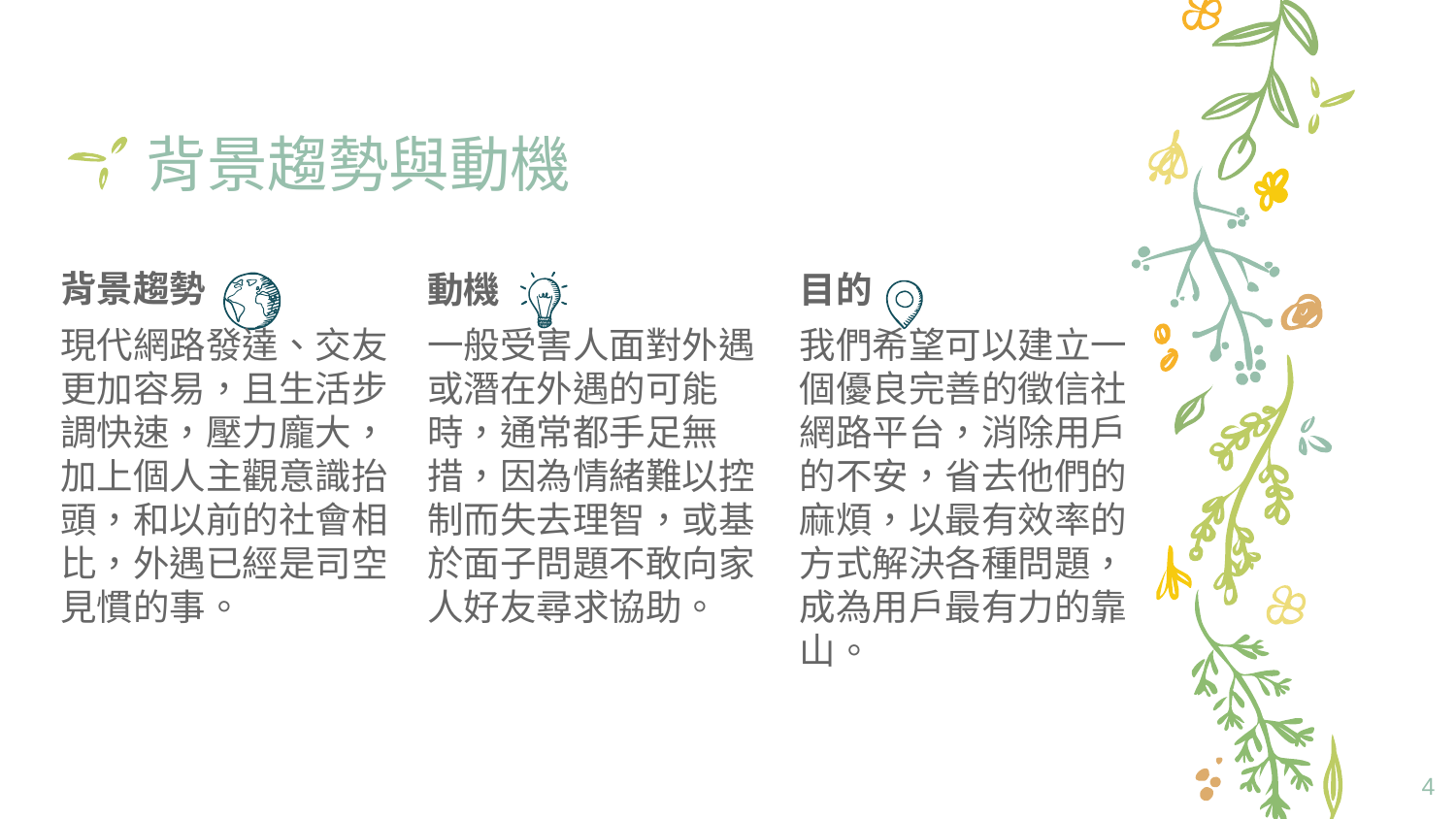

# 背景趨勢與動機
背景趨勢
現代網路發達、交友更加容易，且生活步調快速，壓力龐大，加上個人主觀意識抬頭，和以前的社會相比，外遇已經是司空見慣的事。
動機
一般受害人面對外遇或潛在外遇的可能時，通常都手足無措，因為情緒難以控制而失去理智，或基於面子問題不敢向家人好友尋求協助。
目的
我們希望可以建立一個優良完善的徵信社網路平台，消除用戶的不安，省去他們的麻煩，以最有效率的方式解決各種問題，成為用戶最有力的靠山。

4